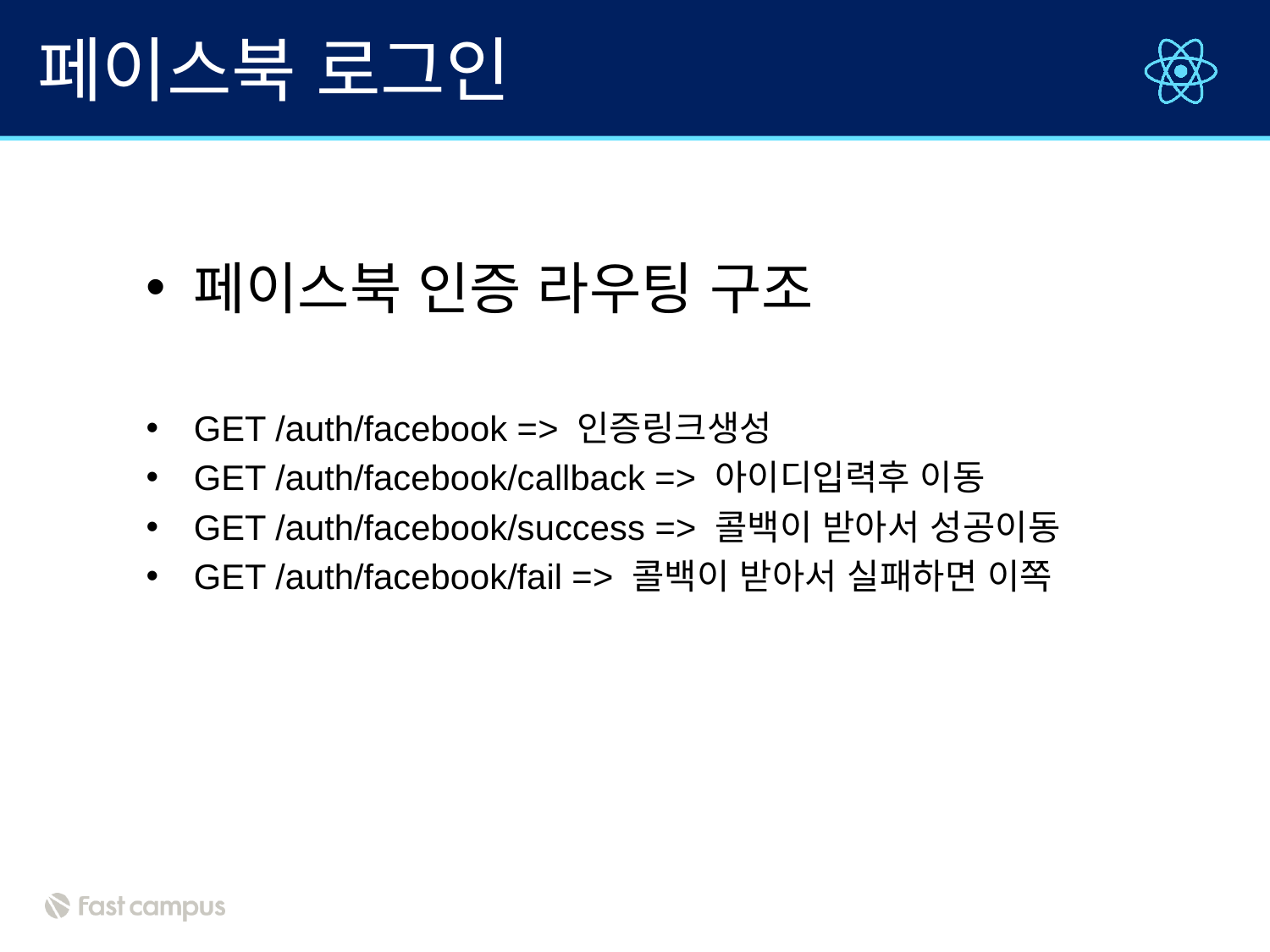

# 페이스북 로그인
페이스북 인증 라우팅 구조

GET /auth/facebook => 인증링크생성
GET /auth/facebook/callback => 아이디입력후 이동
GET /auth/facebook/success => 콜백이 받아서 성공이동
GET /auth/facebook/fail => 콜백이 받아서 실패하면 이쪽